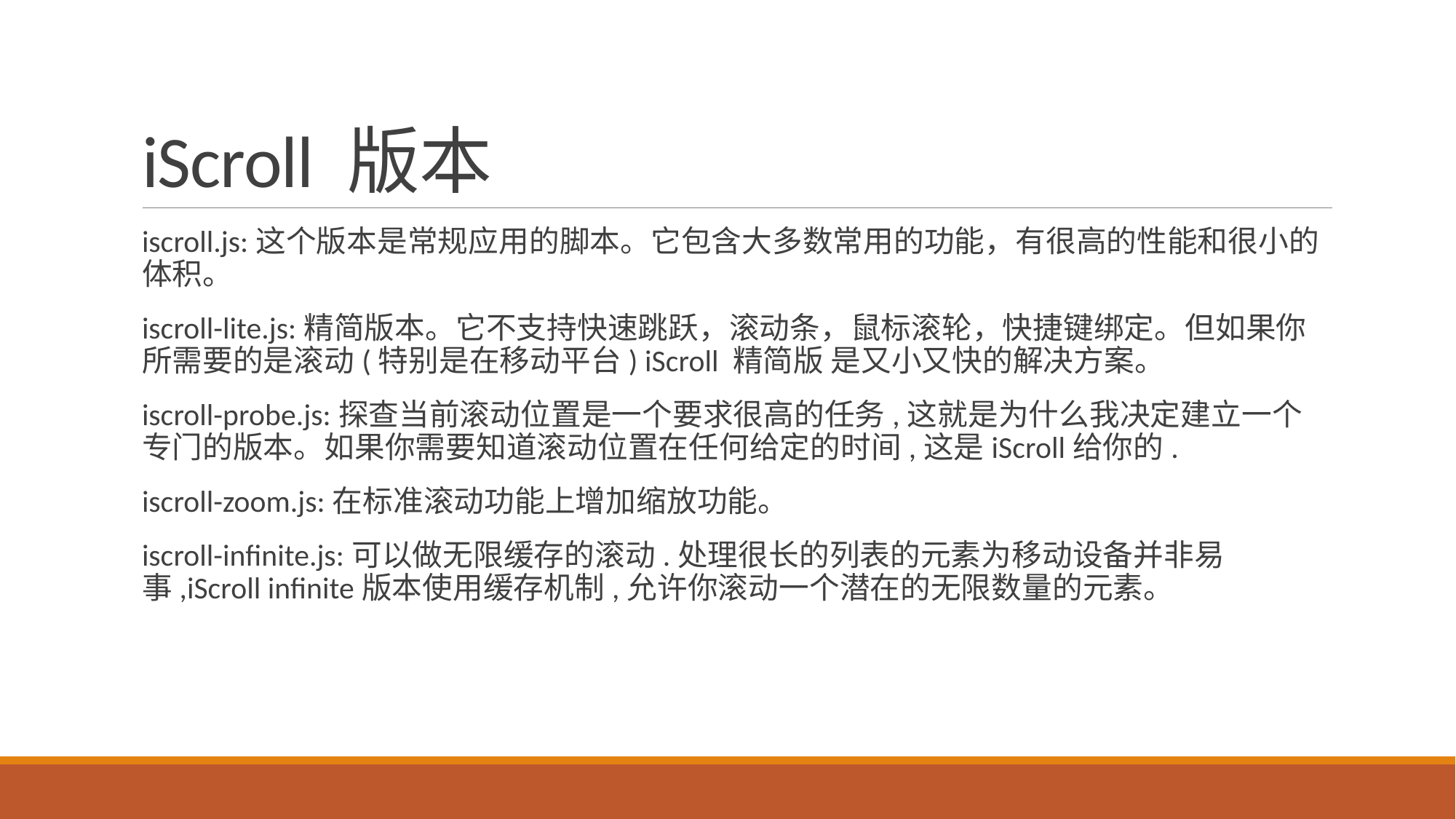

# iScroll 版本
iscroll.js:这个版本是常规应用的脚本。它包含大多数常用的功能，有很高的性能和很小的体积。
iscroll-lite.js:精简版本。它不支持快速跳跃，滚动条，鼠标滚轮，快捷键绑定。但如果你所需要的是滚动(特别是在移动平台) iScroll 精简版 是又小又快的解决方案。
iscroll-probe.js:探查当前滚动位置是一个要求很高的任务,这就是为什么我决定建立一个专门的版本。如果你需要知道滚动位置在任何给定的时间,这是iScroll给你的.
iscroll-zoom.js:在标准滚动功能上增加缩放功能。
iscroll-infinite.js:可以做无限缓存的滚动.处理很长的列表的元素为移动设备并非易事,iScroll infinite版本使用缓存机制,允许你滚动一个潜在的无限数量的元素。